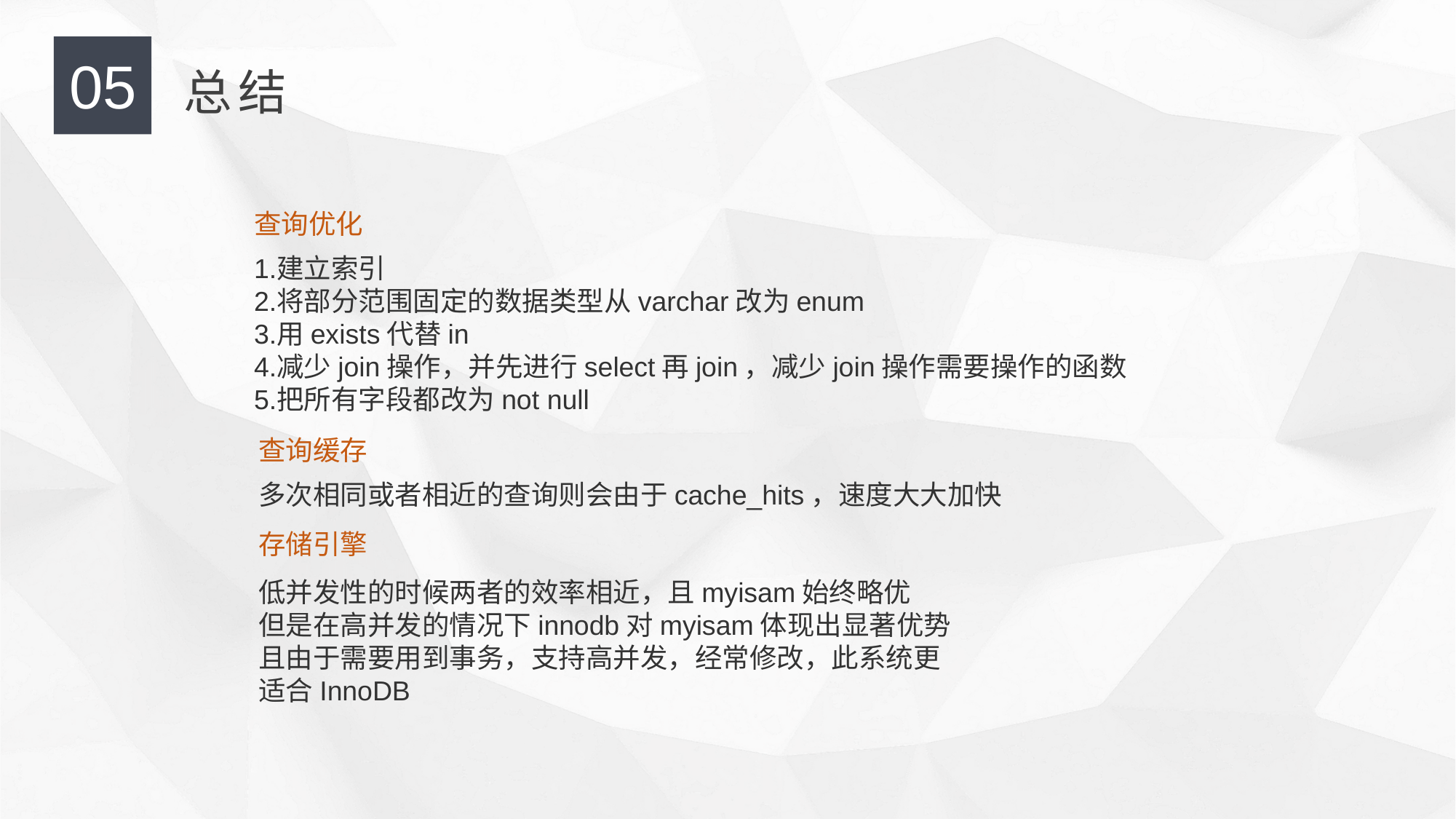

05
总结
查询优化
建立索引
将部分范围固定的数据类型从varchar改为enum
用exists代替in
减少join操作，并先进行select再join，减少join操作需要操作的函数
把所有字段都改为not null

查询缓存
多次相同或者相近的查询则会由于cache_hits，速度大大加快
存储引擎
低并发性的时候两者的效率相近，且myisam始终略优
但是在高并发的情况下innodb对myisam体现出显著优势
且由于需要用到事务，支持高并发，经常修改，此系统更适合InnoDB